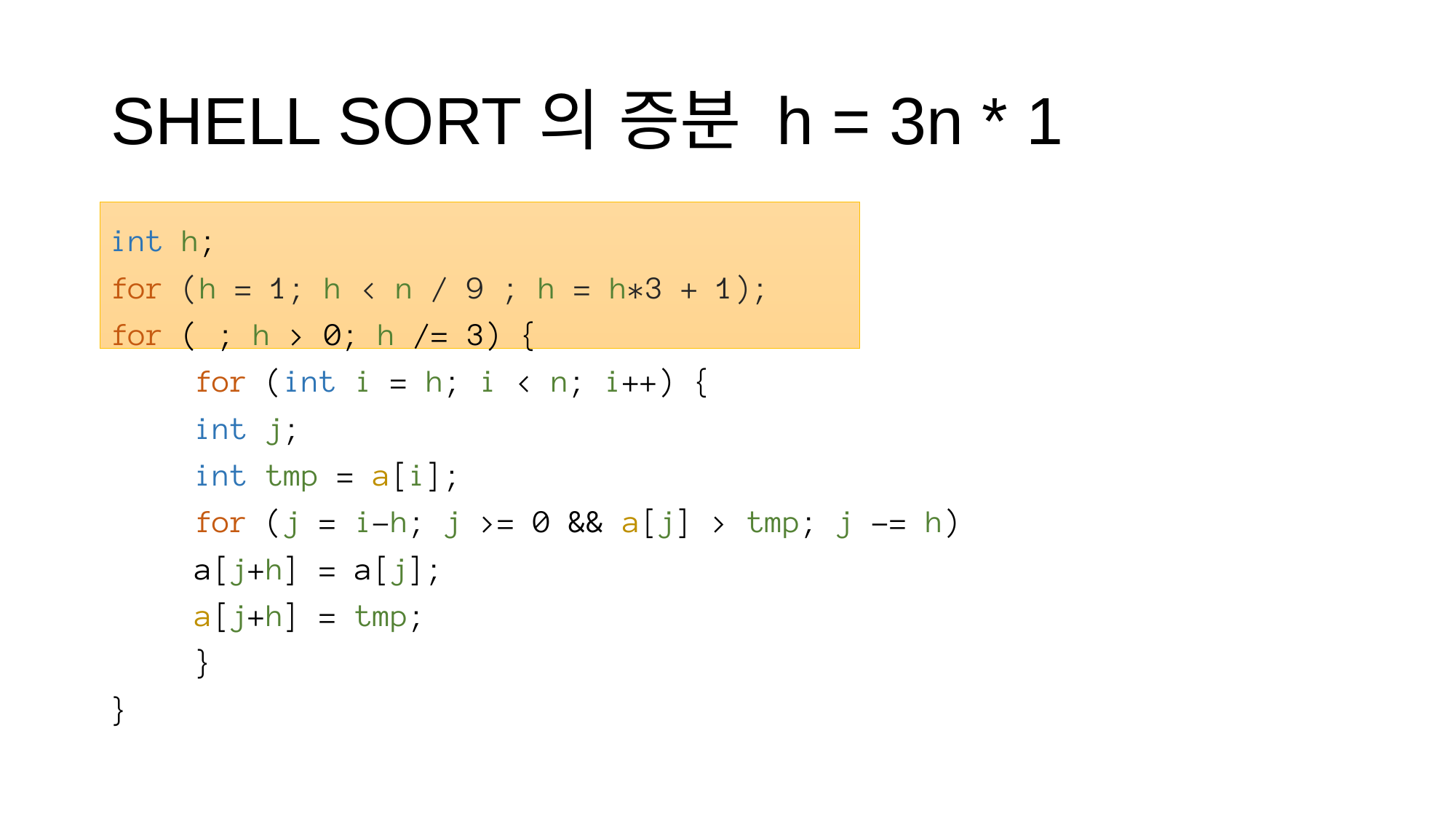

# SHELL SORT의 증분 h = 3n * 1

int h;
for (h = 1; h < n / 9 ; h = h*3 + 1);
for ( ; h > 0; h /= 3) {
	for (int i = h; i < n; i++) {
		int j;
		int tmp = a[i];
		for (j = i–h; j >= 0 && a[j] > tmp; j -= h)
			a[j+h] = a[j];
		a[j+h] = tmp;
	}
}